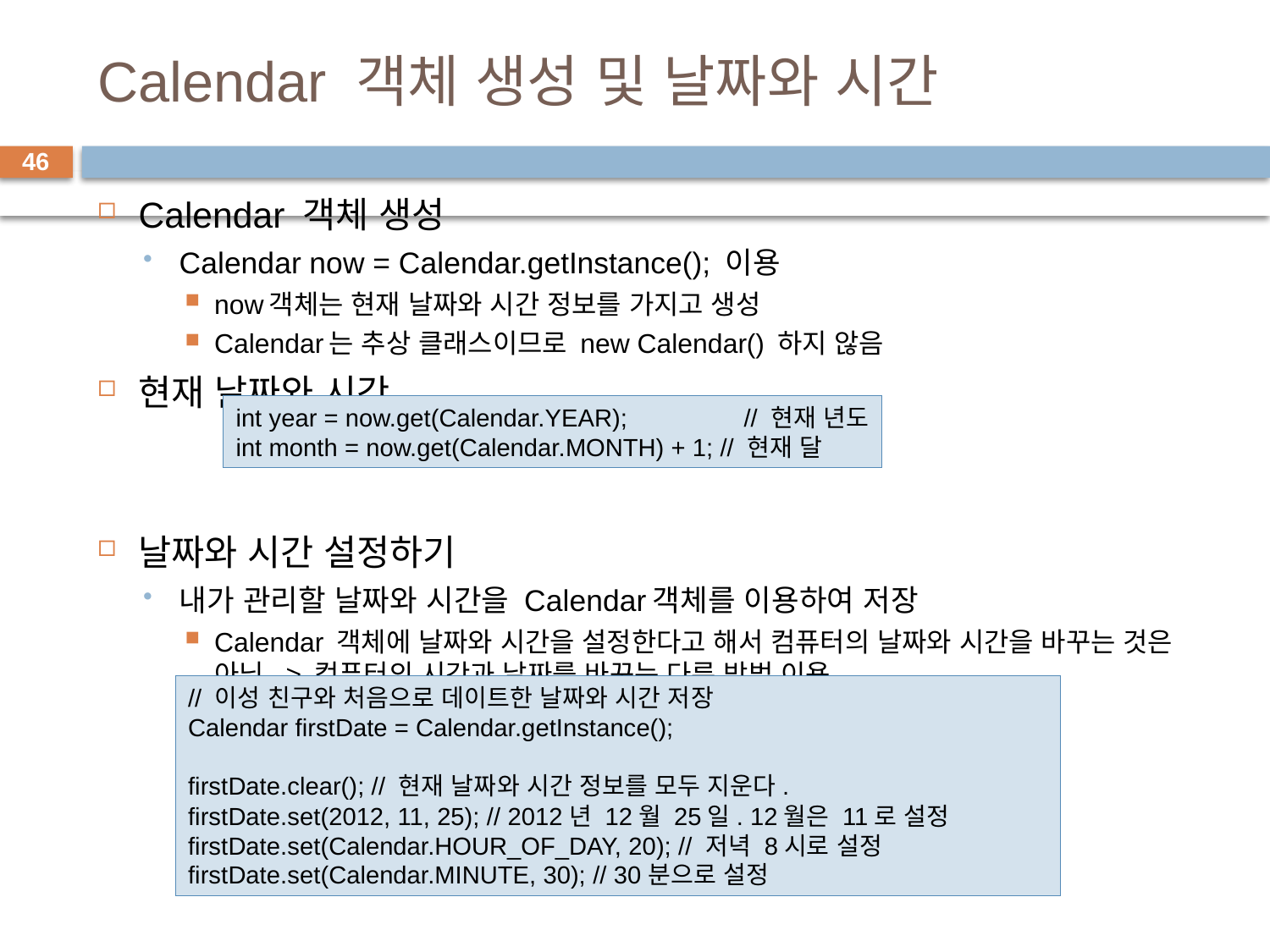

# Calendar 객체 생성 및 날짜와 시간
46
Calendar 객체 생성
Calendar now = Calendar.getInstance(); 이용
now객체는 현재 날짜와 시간 정보를 가지고 생성
Calendar는 추상 클래스이므로 new Calendar() 하지 않음
현재 날짜와 시간

날짜와 시간 설정하기
내가 관리할 날짜와 시간을 Calendar객체를 이용하여 저장
Calendar 객체에 날짜와 시간을 설정한다고 해서 컴퓨터의 날짜와 시간을 바꾸는 것은 아님 -> 컴퓨터의 시간과 날짜를 바꾸는 다른 방법 이용

int year = now.get(Calendar.YEAR); 	// 현재 년도
int month = now.get(Calendar.MONTH) + 1; // 현재 달
// 이성 친구와 처음으로 데이트한 날짜와 시간 저장
Calendar firstDate = Calendar.getInstance();

firstDate.clear(); // 현재 날짜와 시간 정보를 모두 지운다.
firstDate.set(2012, 11, 25); // 2012년 12월 25일. 12월은 11로 설정
firstDate.set(Calendar.HOUR_OF_DAY, 20); // 저녁 8시로 설정
firstDate.set(Calendar.MINUTE, 30); // 30분으로 설정